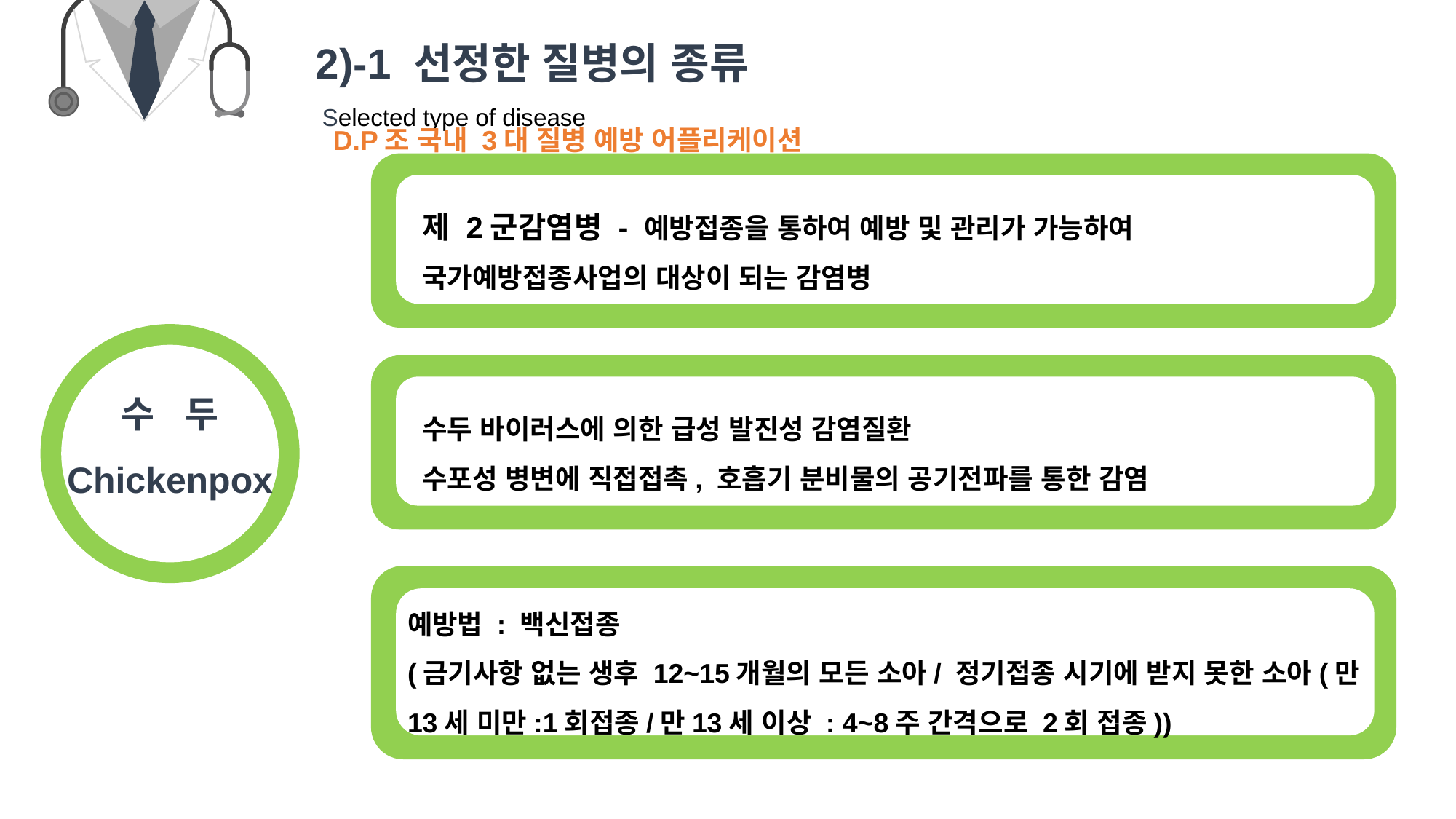

50%
CONTENTS A
2)-1 선정한 질병의 종류
 Selected type of disease
D.P조 국내 3대 질병 예방 어플리케이션

제 2군감염병 - 예방접종을 통하여 예방 및 관리가 가능하여 국가예방접종사업의 대상이 되는 감염병

수   두
Chickenpox

수두 바이러스에 의한 급성 발진성 감염질환
수포성 병변에 직접접촉, 호흡기 분비물의 공기전파를 통한 감염

예방법 : 백신접종
(금기사항 없는 생후 12~15개월의 모든 소아/ 정기접종 시기에 받지 못한 소아(만13세 미만:1회접종/만13세 이상 : 4~8주 간격으로 2회 접종))